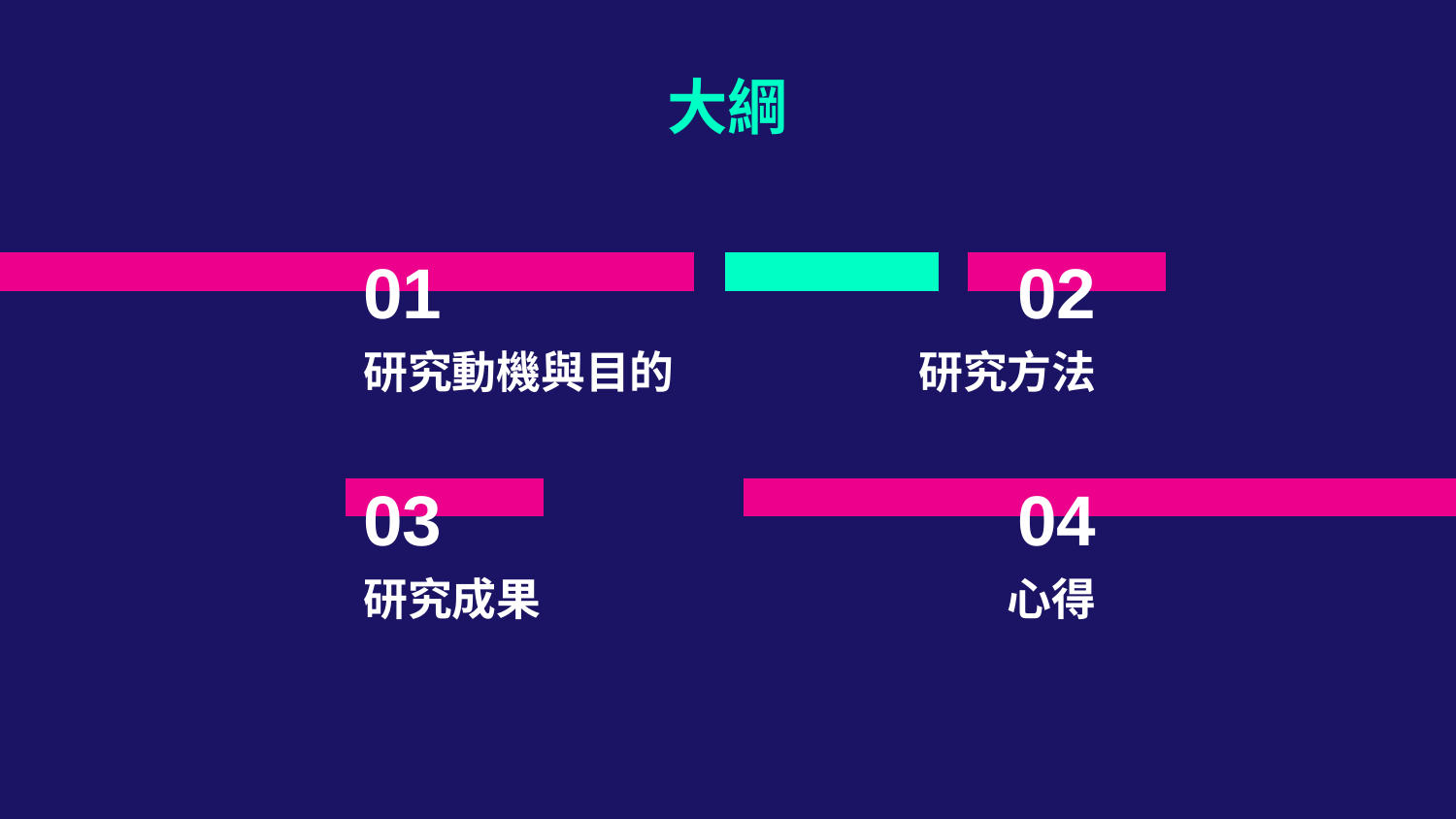

大綱
# 01
02
研究動機與目的
研究方法
04
03
心得
研究成果